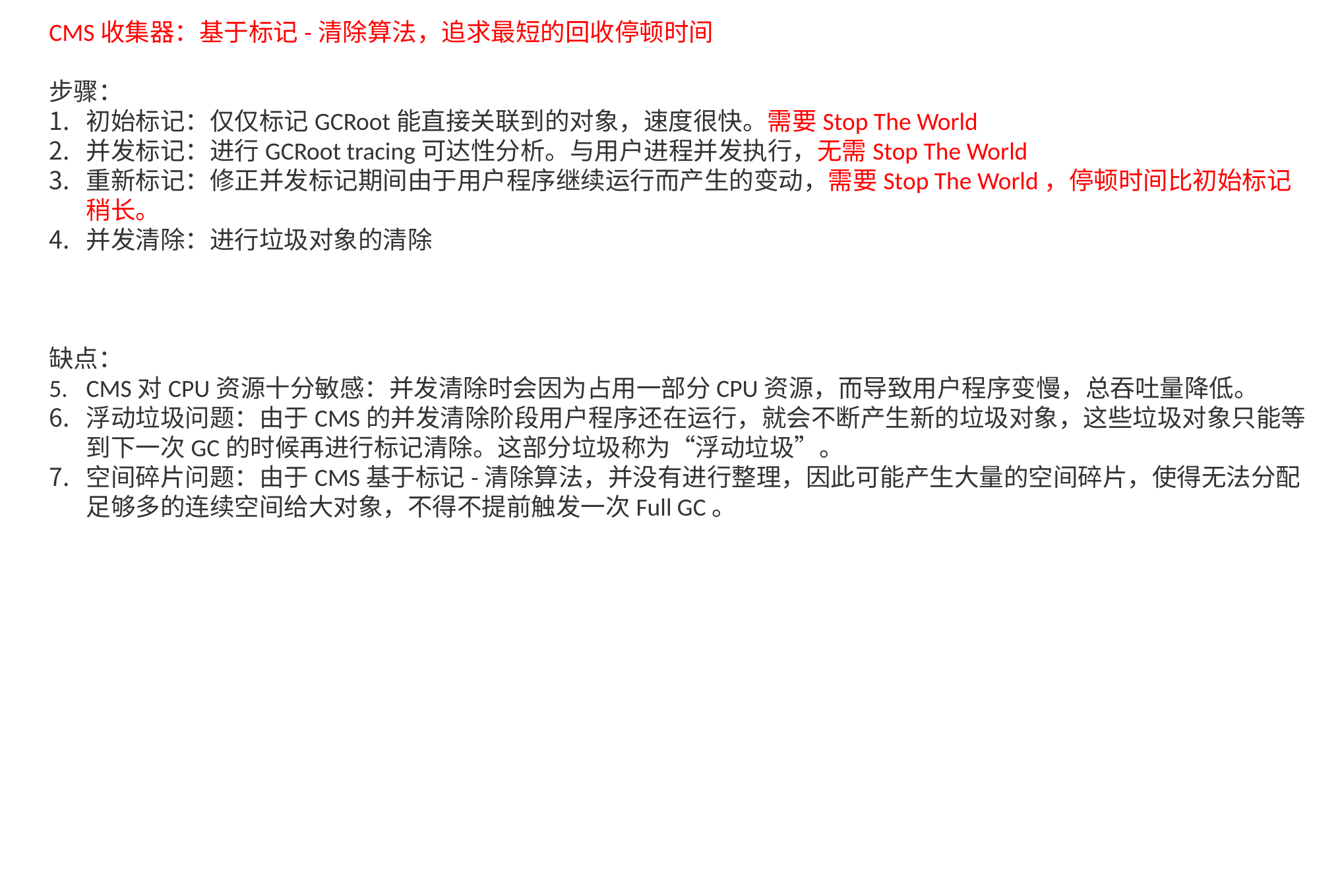

CMS收集器：基于标记-清除算法，追求最短的回收停顿时间

步骤：
初始标记：仅仅标记GCRoot能直接关联到的对象，速度很快。需要Stop The World
并发标记：进行GCRoot tracing可达性分析。与用户进程并发执行，无需Stop The World
重新标记：修正并发标记期间由于用户程序继续运行而产生的变动，需要Stop The World，停顿时间比初始标记稍长。
并发清除：进行垃圾对象的清除

缺点：
CMS对CPU资源十分敏感：并发清除时会因为占用一部分CPU资源，而导致用户程序变慢，总吞吐量降低。
浮动垃圾问题：由于CMS的并发清除阶段用户程序还在运行，就会不断产生新的垃圾对象，这些垃圾对象只能等到下一次GC的时候再进行标记清除。这部分垃圾称为“浮动垃圾”。
空间碎片问题：由于CMS基于标记-清除算法，并没有进行整理，因此可能产生大量的空间碎片，使得无法分配足够多的连续空间给大对象，不得不提前触发一次Full GC。